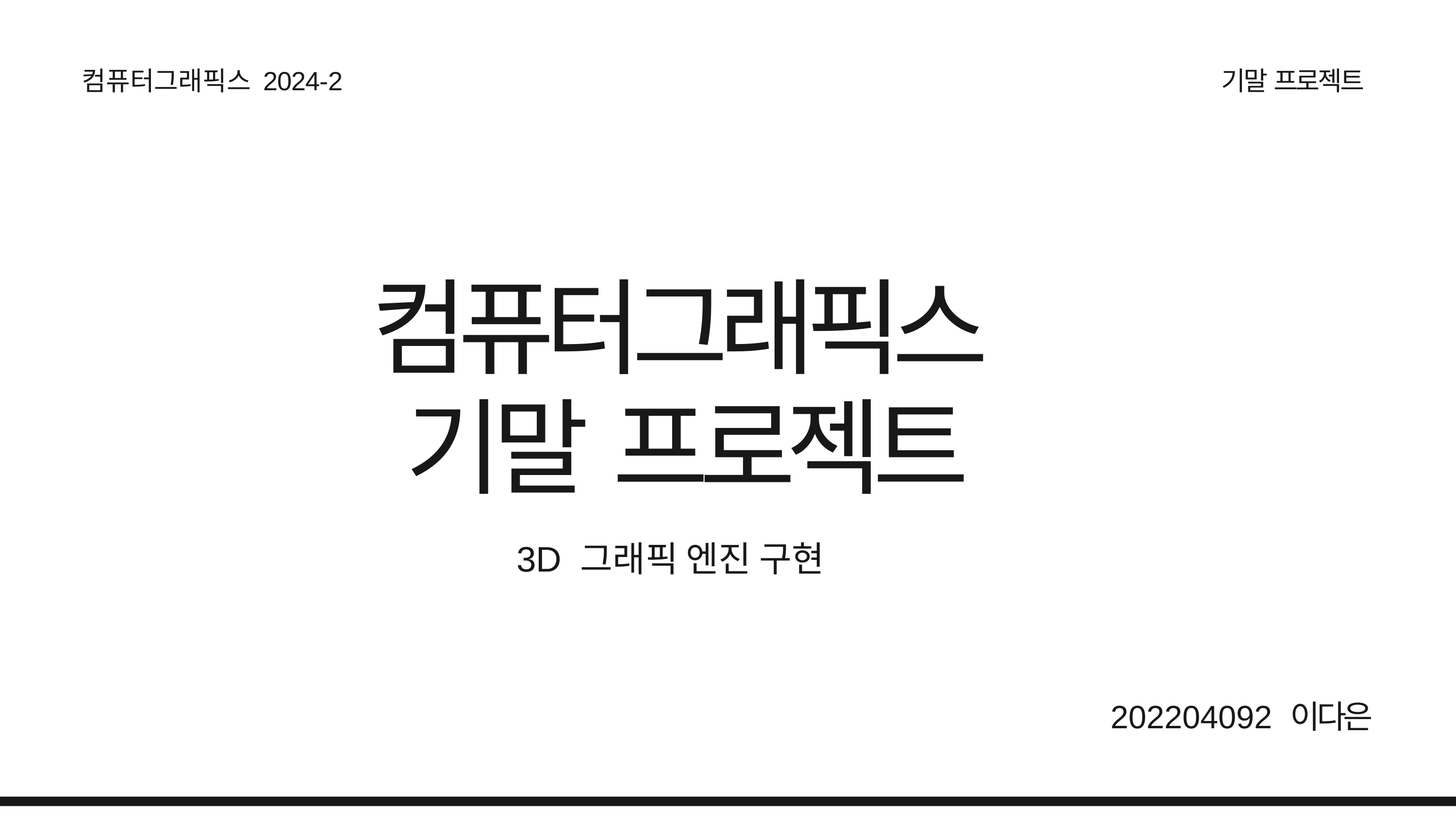

컴퓨터그래픽스 2024-2
기말 프로젝트
# 컴퓨터그래픽스 기말 프로젝트
3D 그래픽 엔진 구현
202204092 이다은